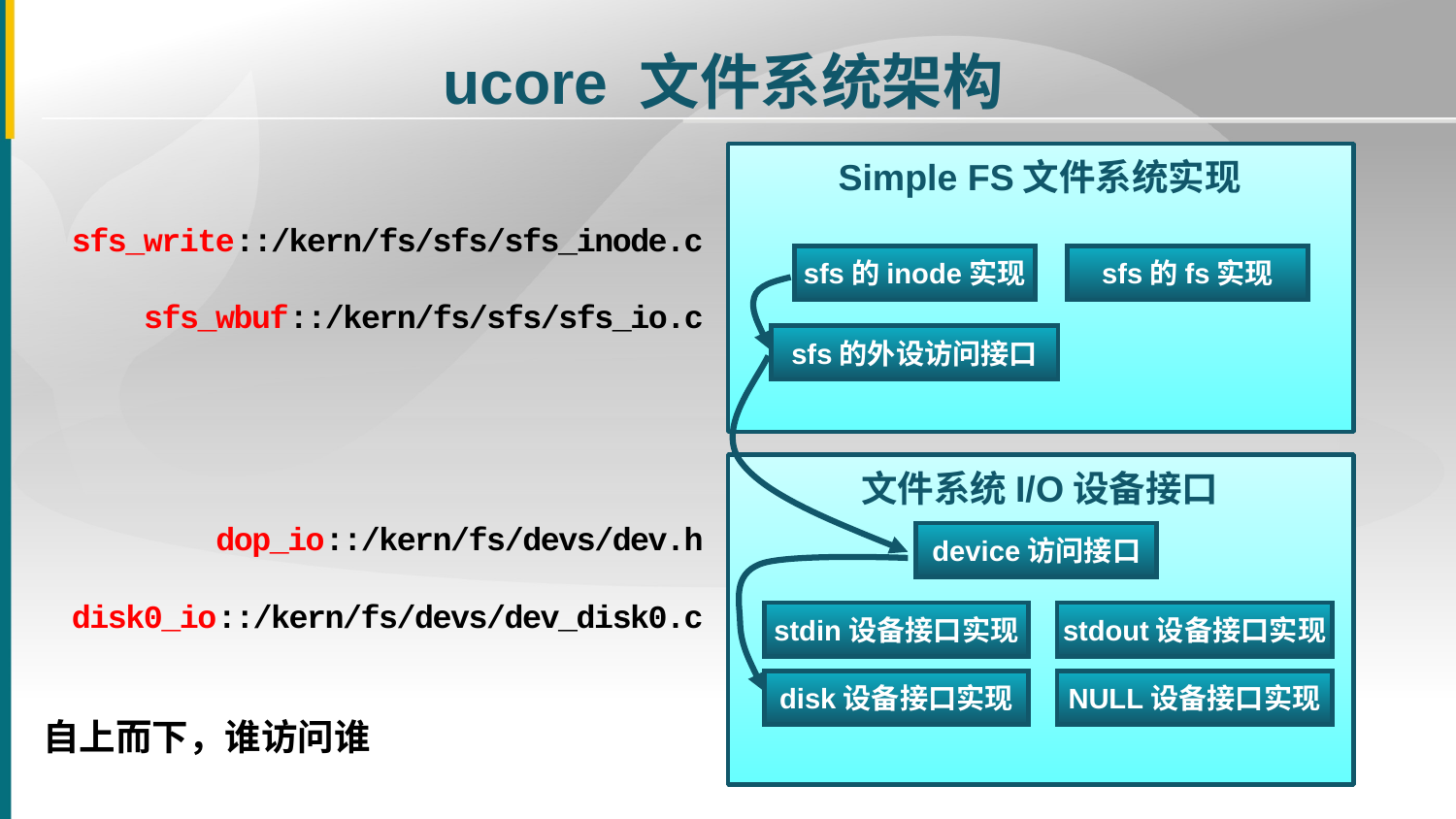

ucore 文件系统架构

Simple FS文件系统实现
sfs_write::/kern/fs/sfs/sfs_inode.c

sfs_wbuf::/kern/fs/sfs/sfs_io.c
sfs的inode实现
sfs的fs实现

sfs的外设访问接口

文件系统I/O设备接口
dop_io::/kern/fs/devs/dev.h

disk0_io::/kern/fs/devs/dev_disk0.c
device访问接口

stdin设备接口实现
stdout设备接口实现
disk设备接口实现
NULL设备接口实现
自上而下，谁访问谁